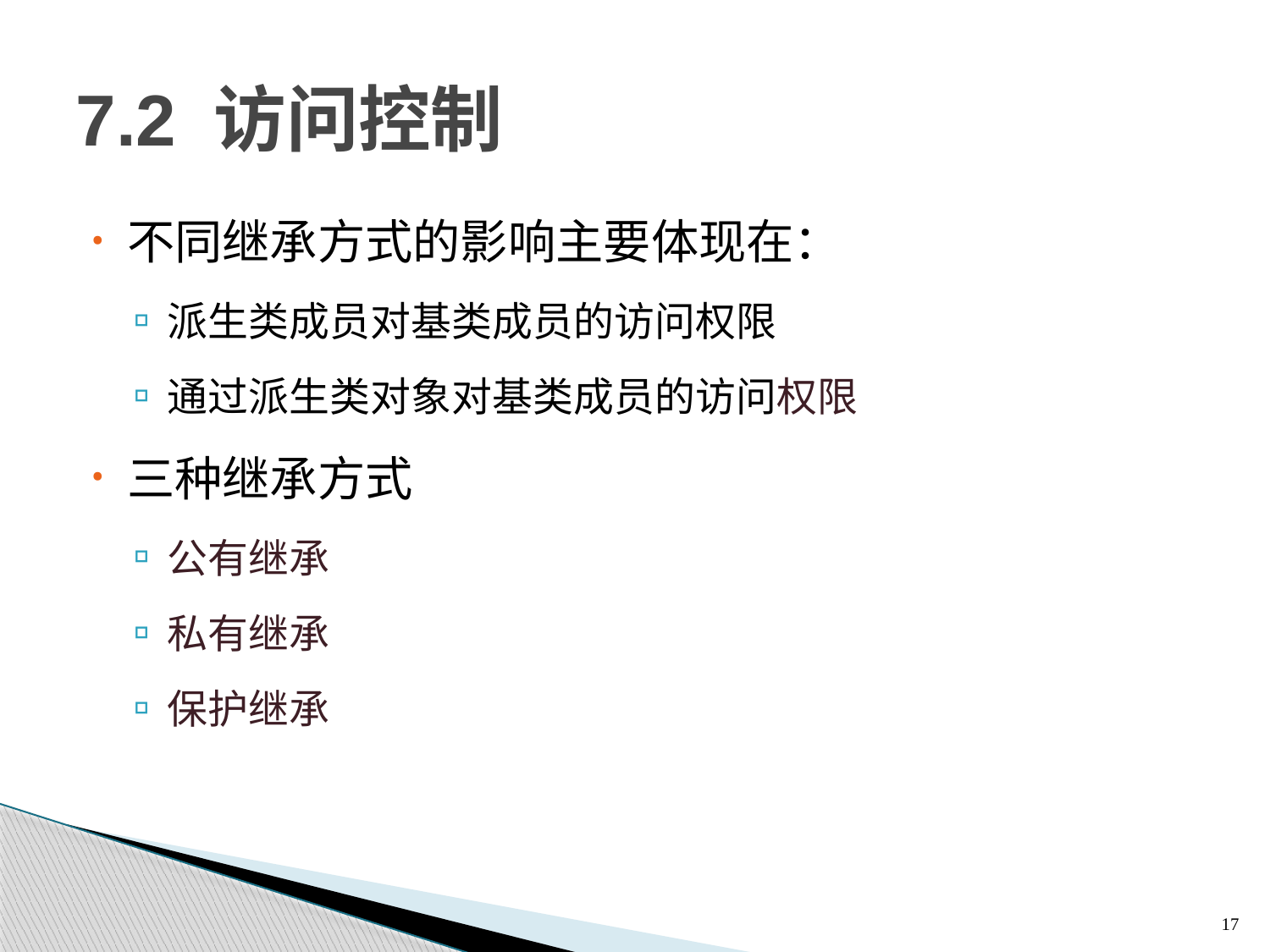

7.2 访问控制
# 7.2 访问控制
不同继承方式的影响主要体现在：
派生类成员对基类成员的访问权限
通过派生类对象对基类成员的访问权限
三种继承方式
公有继承
私有继承
保护继承
17